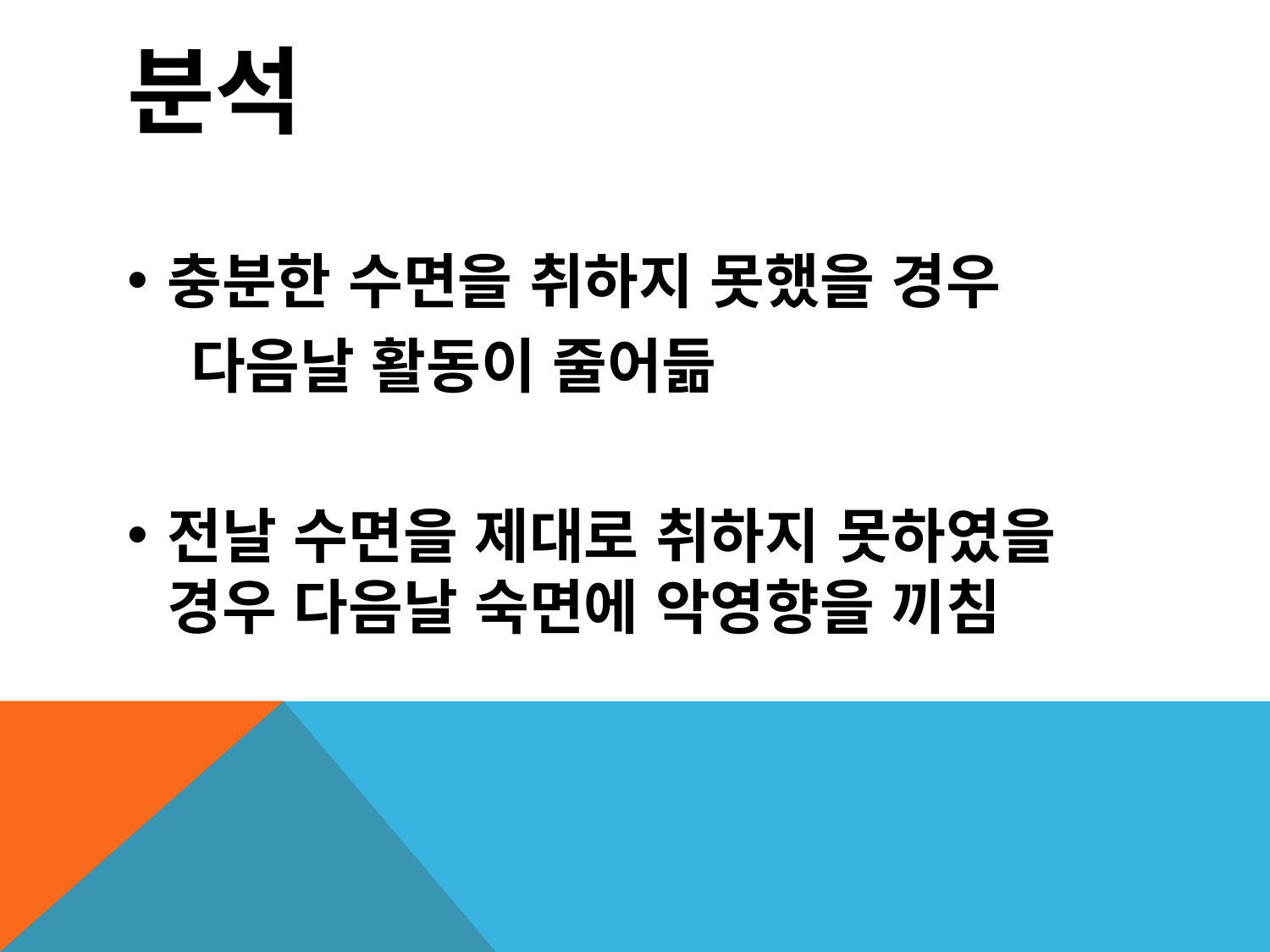

# 분석

충분한 수면을 취하지 못했을 경우
   다음날 활동이 줄어듦

전날 수면을 제대로 취하지 못하였을 경우 다음날 숙면에 악영향을 끼침